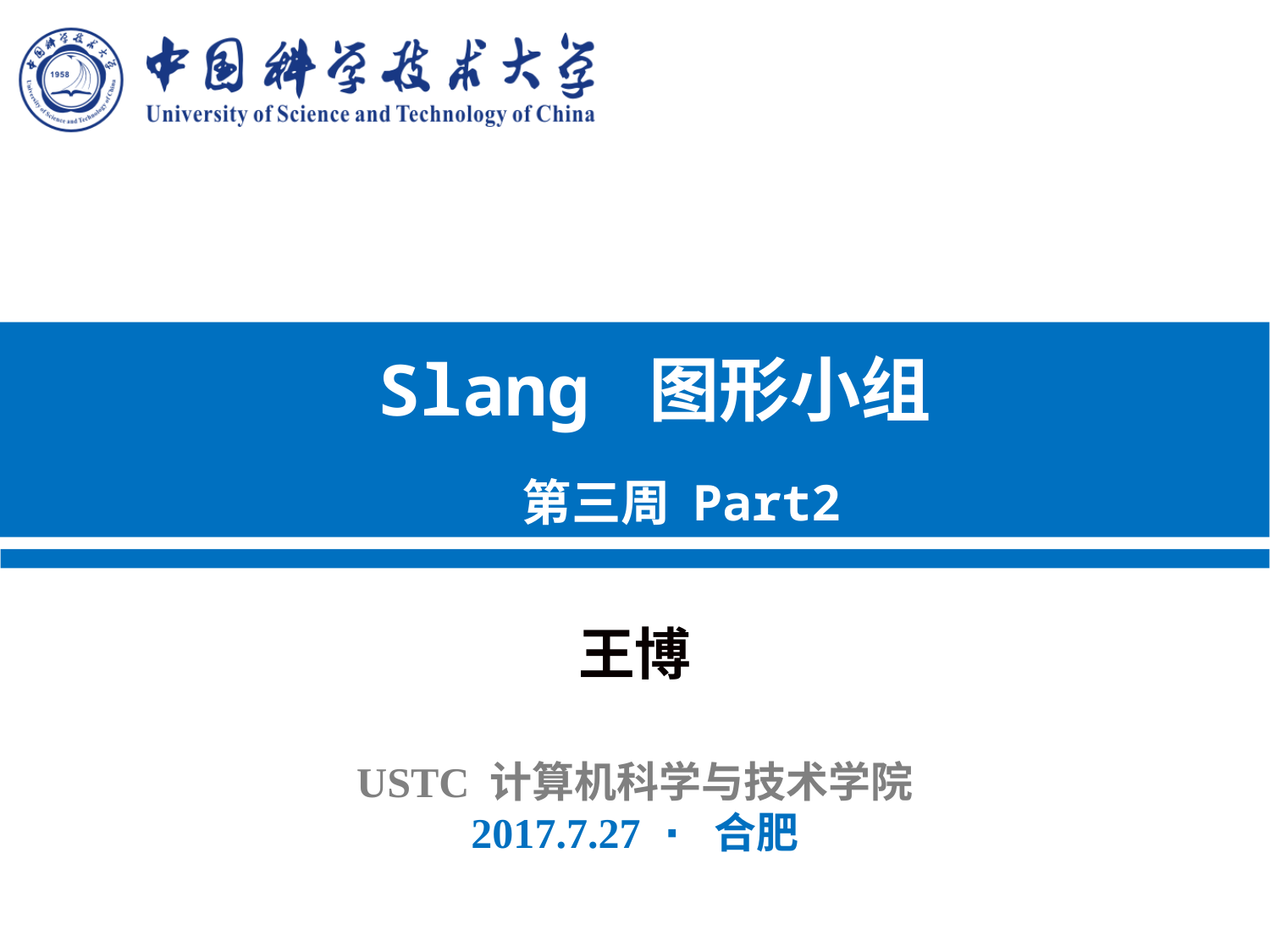

# Slang 图形小组
第三周 Part2
王博

USTC 计算机科学与技术学院
2017.7.27  ⋅  合肥